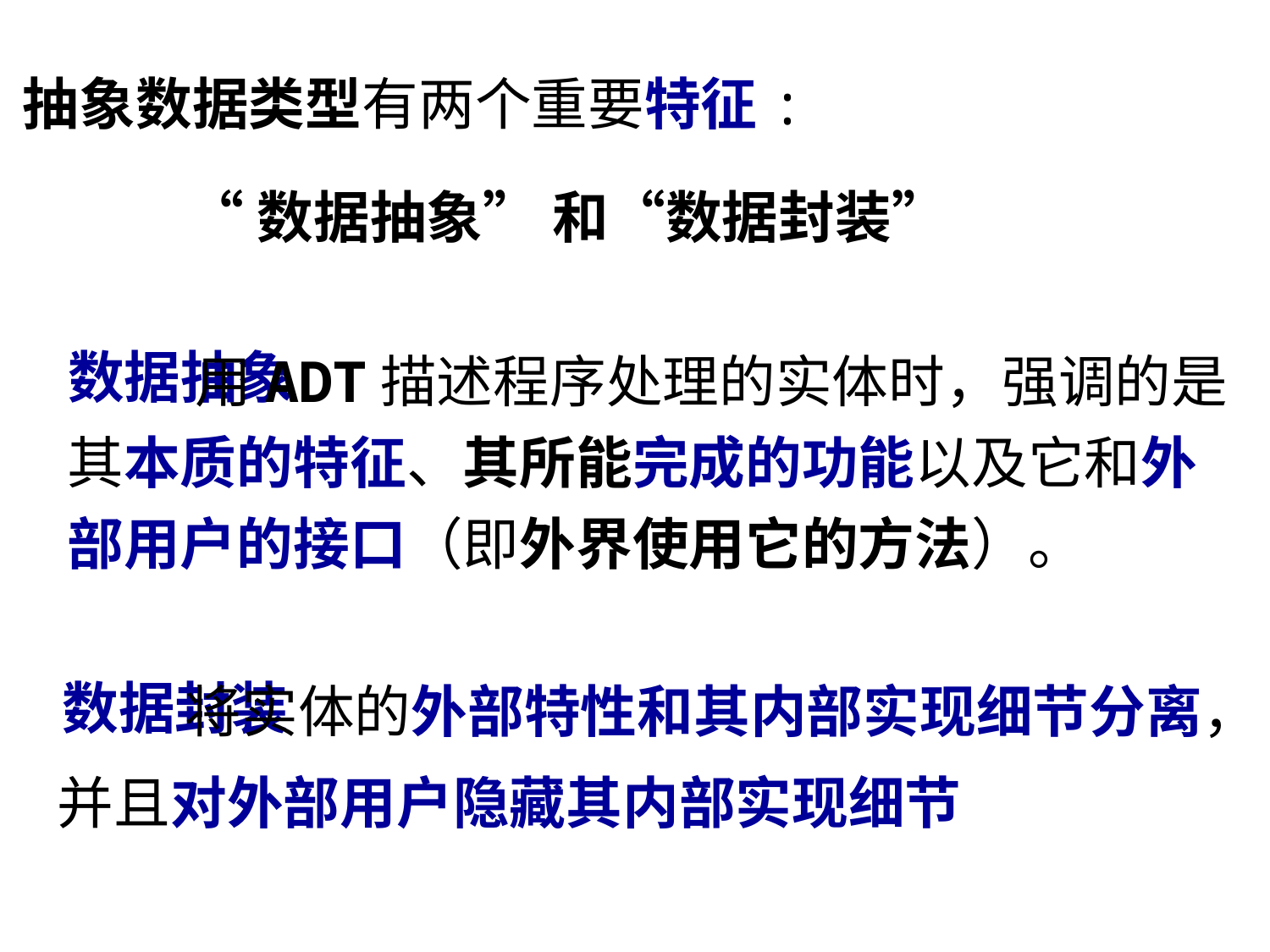

抽象数据类型有两个重要特征:
“数据抽象” 和“数据封装”
         用ADT描述程序处理的实体时，强调的是其本质的特征、其所能完成的功能以及它和外部用户的接口（即外界使用它的方法）。
数据抽象
         将实体的外部特性和其内部实现细节分离，并且对外部用户隐藏其内部实现细节
数据封装